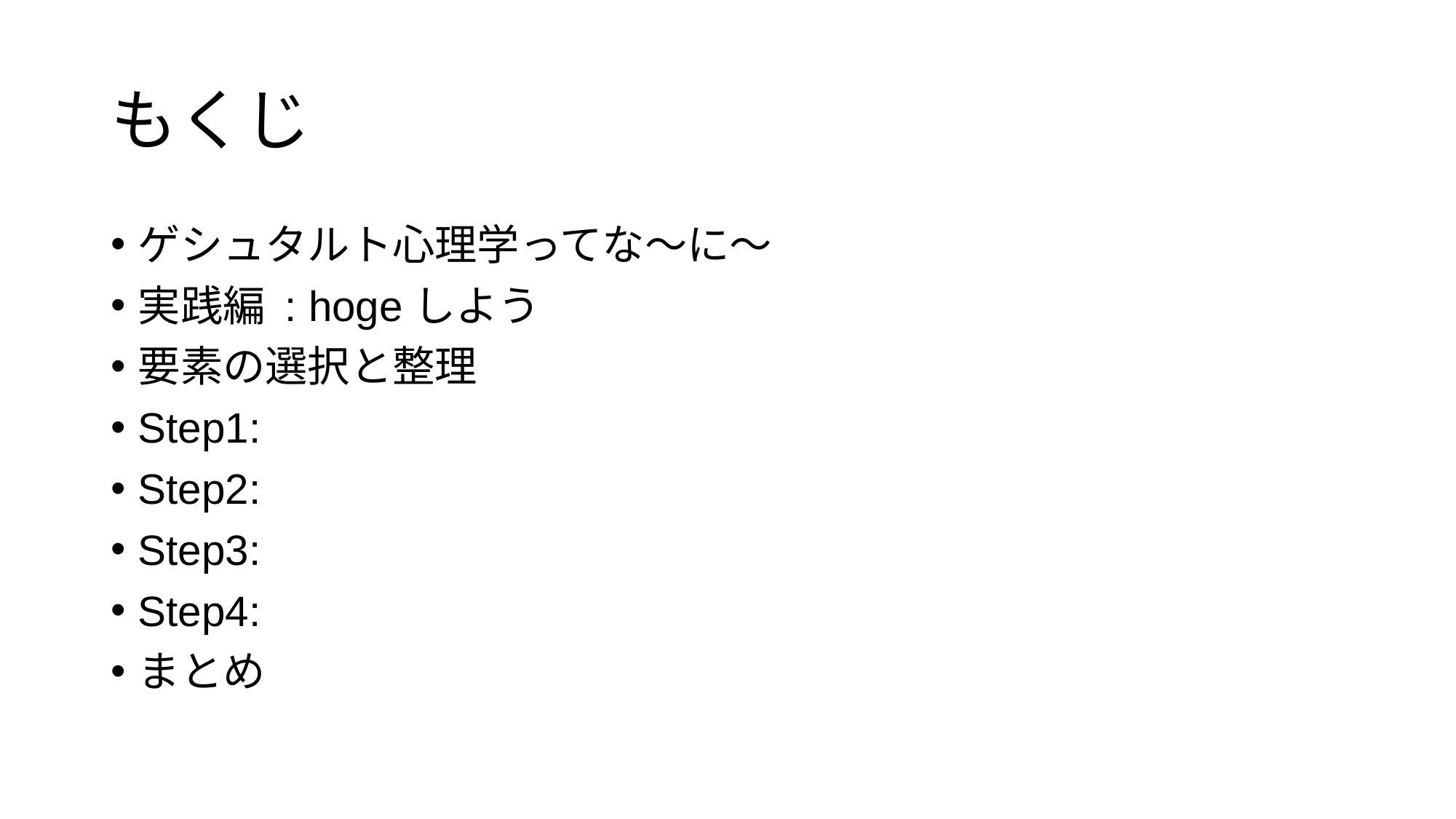

# もくじ
ゲシュタルト心理学ってな〜に〜
実践編 : hogeしよう
要素の選択と整理
Step1:
Step2:
Step3:
Step4:
まとめ